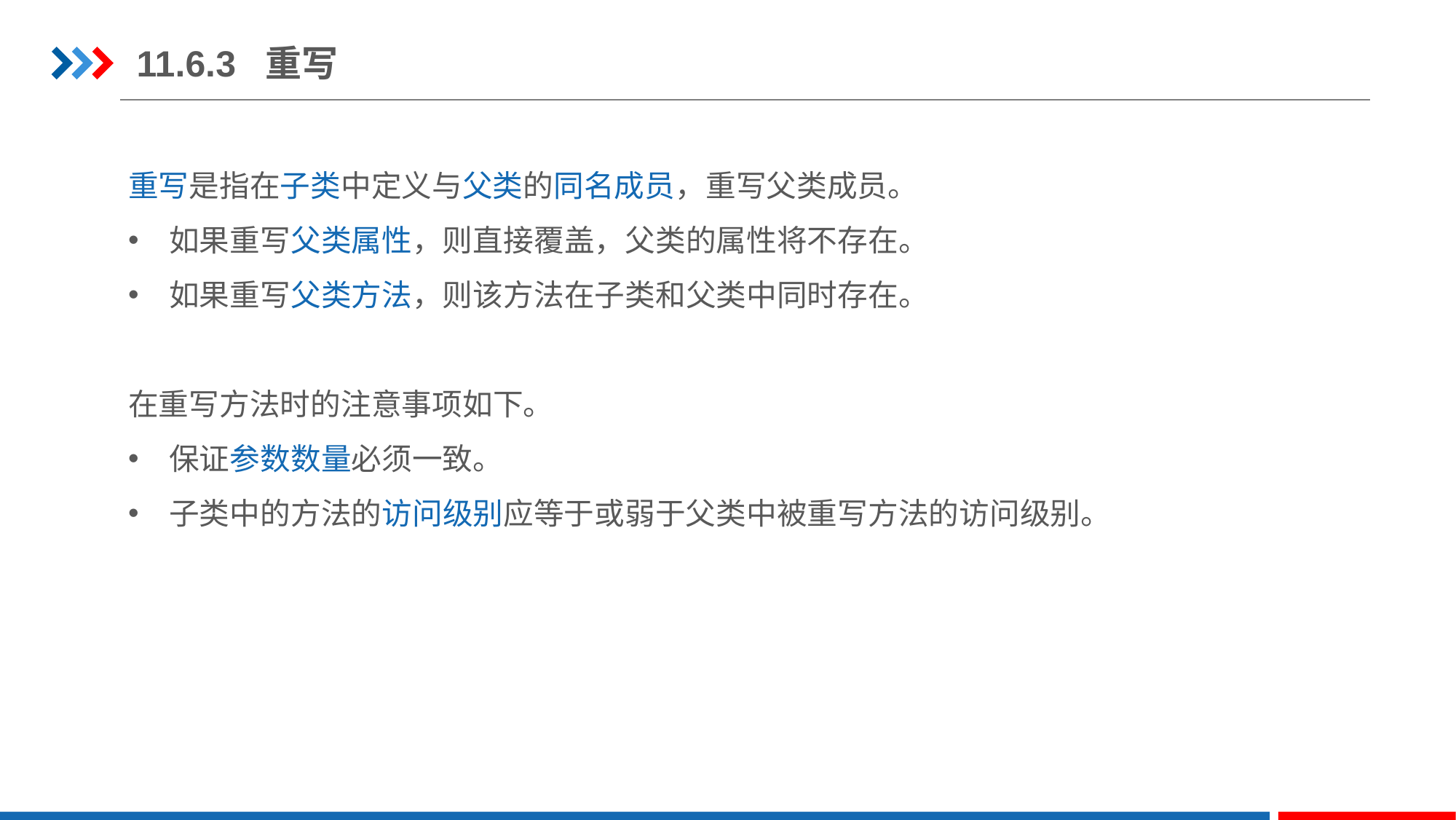

11.6.3  重写
重写是指在子类中定义与父类的同名成员，重写父类成员。
如果重写父类属性，则直接覆盖，父类的属性将不存在。
如果重写父类方法，则该方法在子类和父类中同时存在。

在重写方法时的注意事项如下。
保证参数数量必须一致。
子类中的方法的访问级别应等于或弱于父类中被重写方法的访问级别。